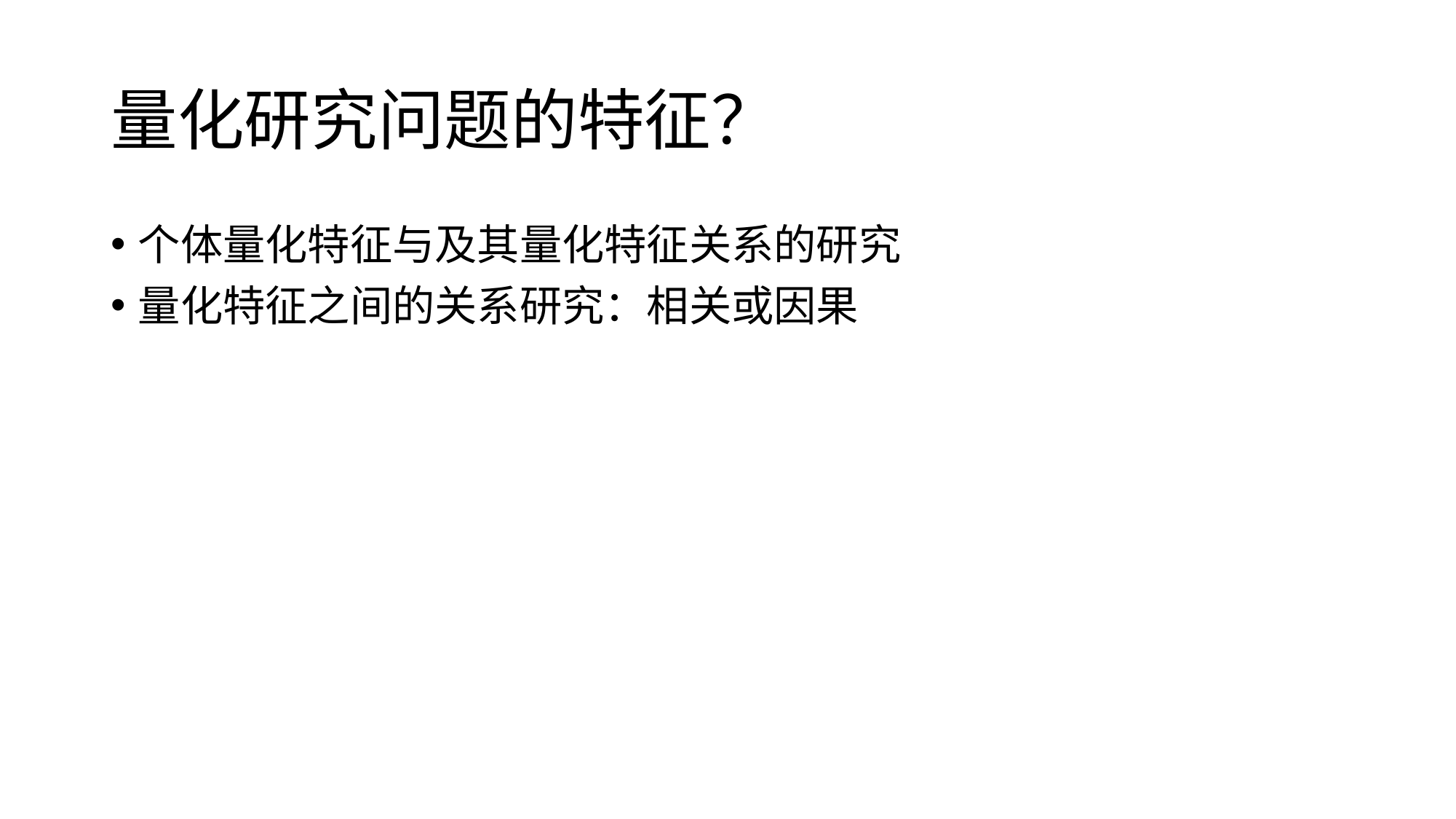

# 量化研究问题的特征？
个体量化特征与及其量化特征关系的研究
量化特征之间的关系研究：相关或因果